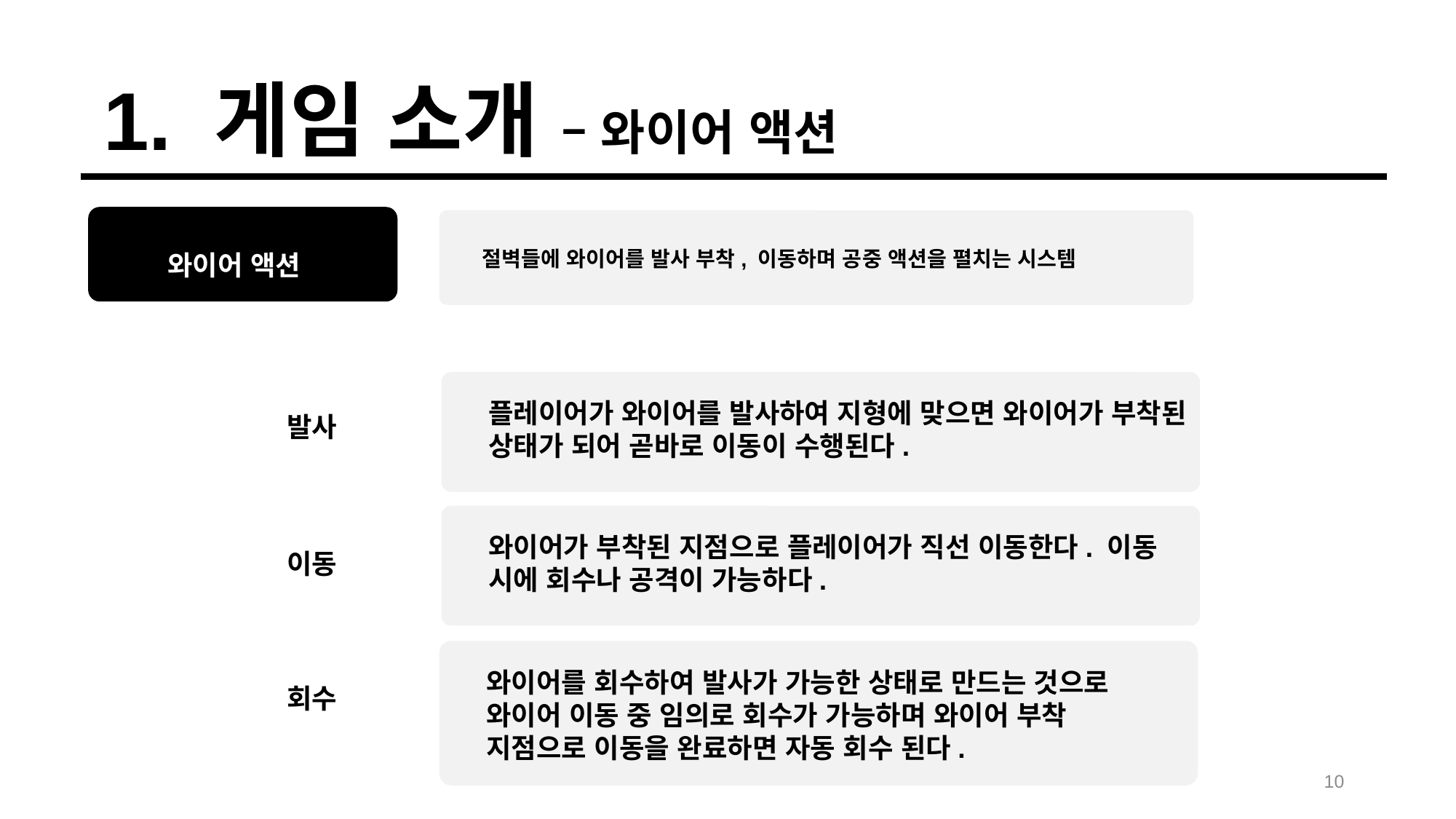

1. 게임 소개 – 와이어 액션

와이어 액션

와이어 액션에 대한 물리적 알고리즘 구현
절벽들에 와이어를 발사 부착, 이동하며 공중 액션을 펼치는 시스템
발사

플레이어가 와이어를 발사하여 지형에 맞으면 와이어가 부착된 상태가 되어 곧바로 이동이 수행된다.

이동
와이어가 부착된 지점으로 플레이어가 직선 이동한다. 이동 시에 회수나 공격이 가능하다.

회수
와이어를 회수하여 발사가 가능한 상태로 만드는 것으로 와이어 이동 중 임의로 회수가 가능하며 와이어 부착 지점으로 이동을 완료하면 자동 회수 된다.
10